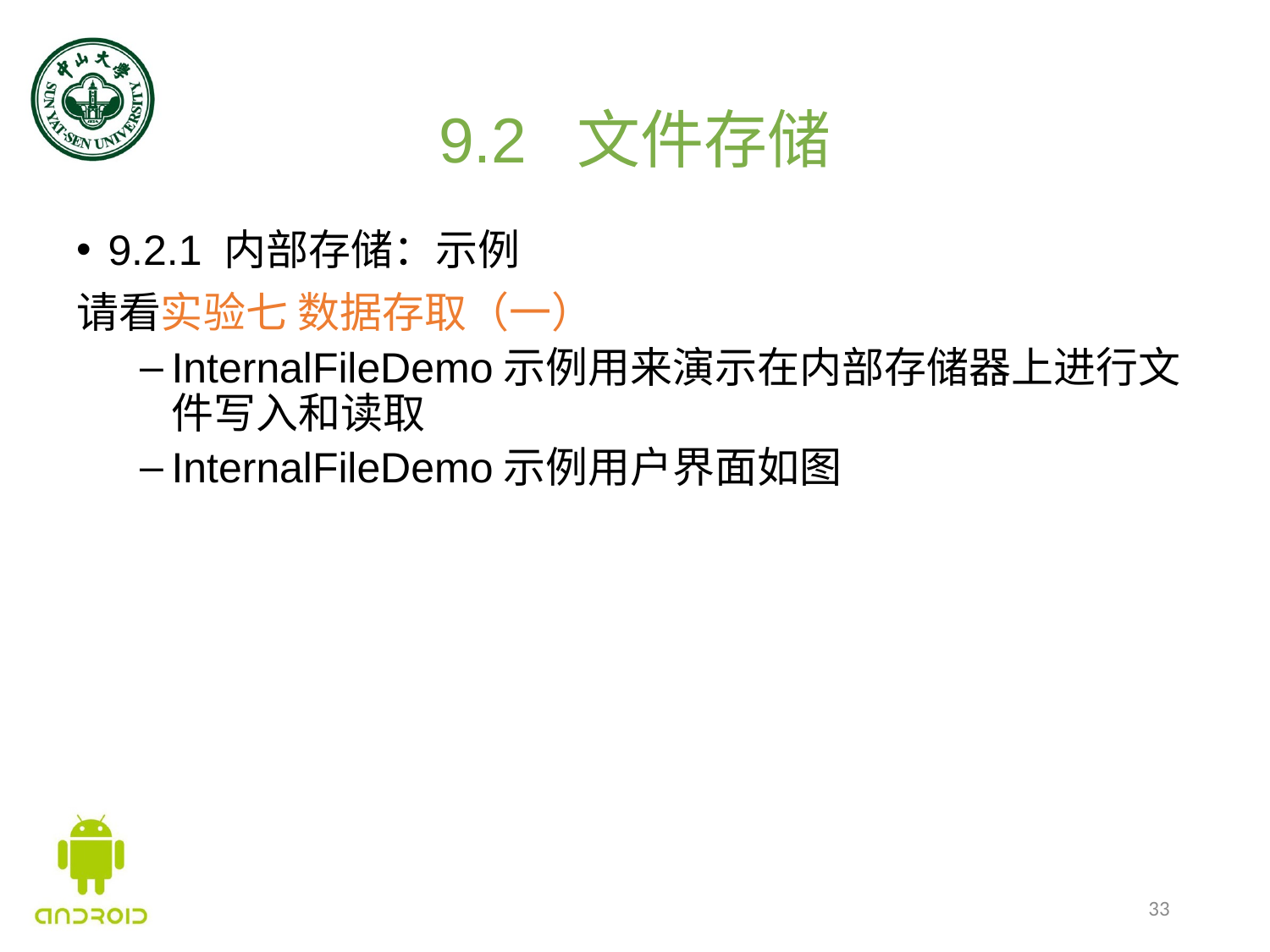

# 9.2  文件存储
9.2.1 内部存储：示例
请看实验七 数据存取（一）
InternalFileDemo示例用来演示在内部存储器上进行文件写入和读取
InternalFileDemo示例用户界面如图
33